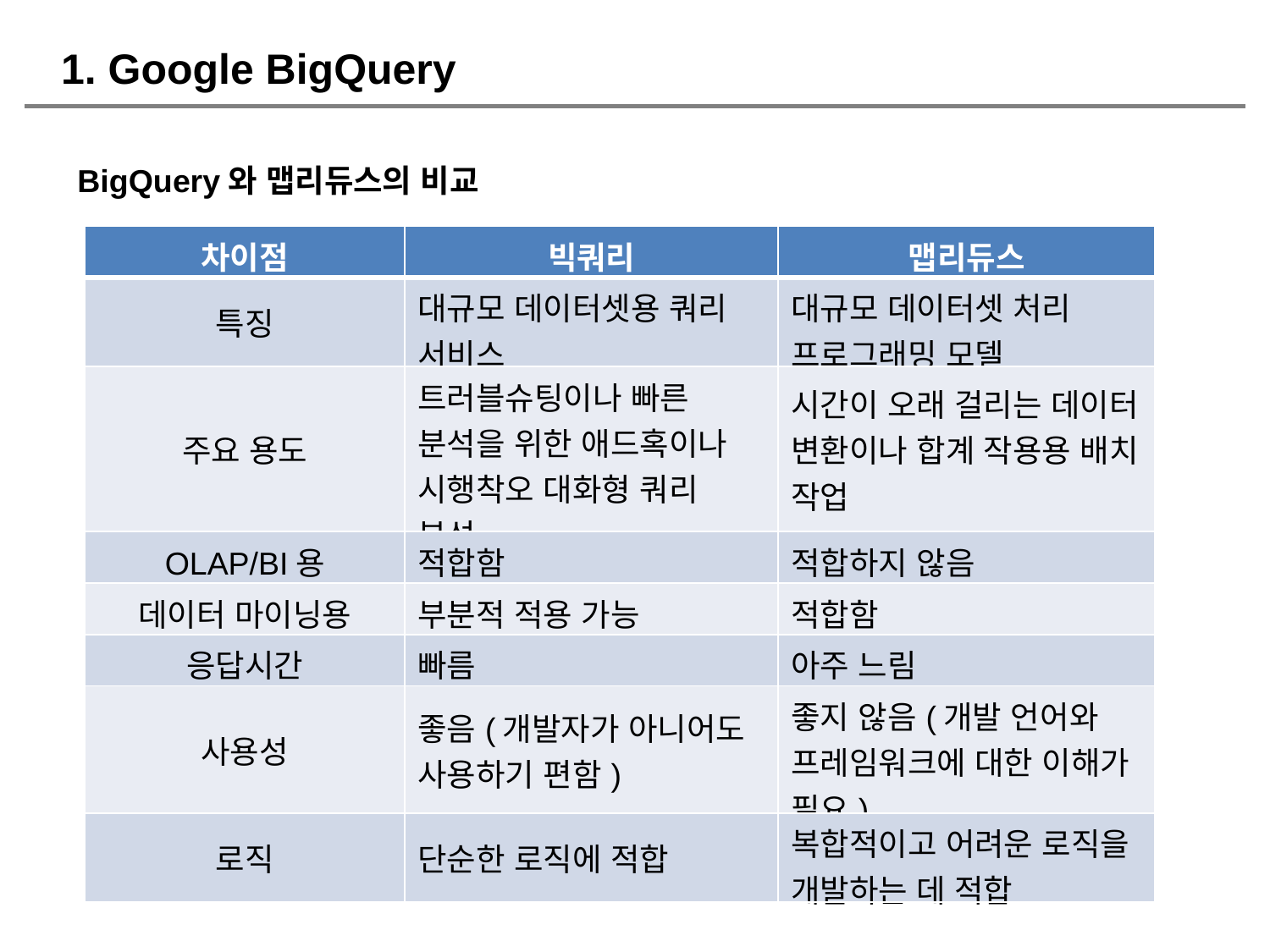

1. Google BigQuery
BigQuery와 맵리듀스의 비교
| 차이점 | 빅쿼리 | 맵리듀스 |
| --- | --- | --- |
| 특징 | 대규모 데이터셋용 쿼리 서비스 | 대규모 데이터셋 처리 프로그래밍 모델 |
| 주요 용도 | 트러블슈팅이나 빠른 분석을 위한 애드혹이나 시행착오 대화형 쿼리 분석 | 시간이 오래 걸리는 데이터 변환이나 합계 작용용 배치 작업 |
| OLAP/BI용 | 적합함 | 적합하지 않음 |
| 데이터 마이닝용 | 부분적 적용 가능 | 적합함 |
| 응답시간 | 빠름 | 아주 느림 |
| 사용성 | 좋음(개발자가 아니어도 사용하기 편함) | 좋지 않음(개발 언어와 프레임워크에 대한 이해가 필요) |
| 로직 | 단순한 로직에 적합 | 복합적이고 어려운 로직을 개발하는 데 적합 |